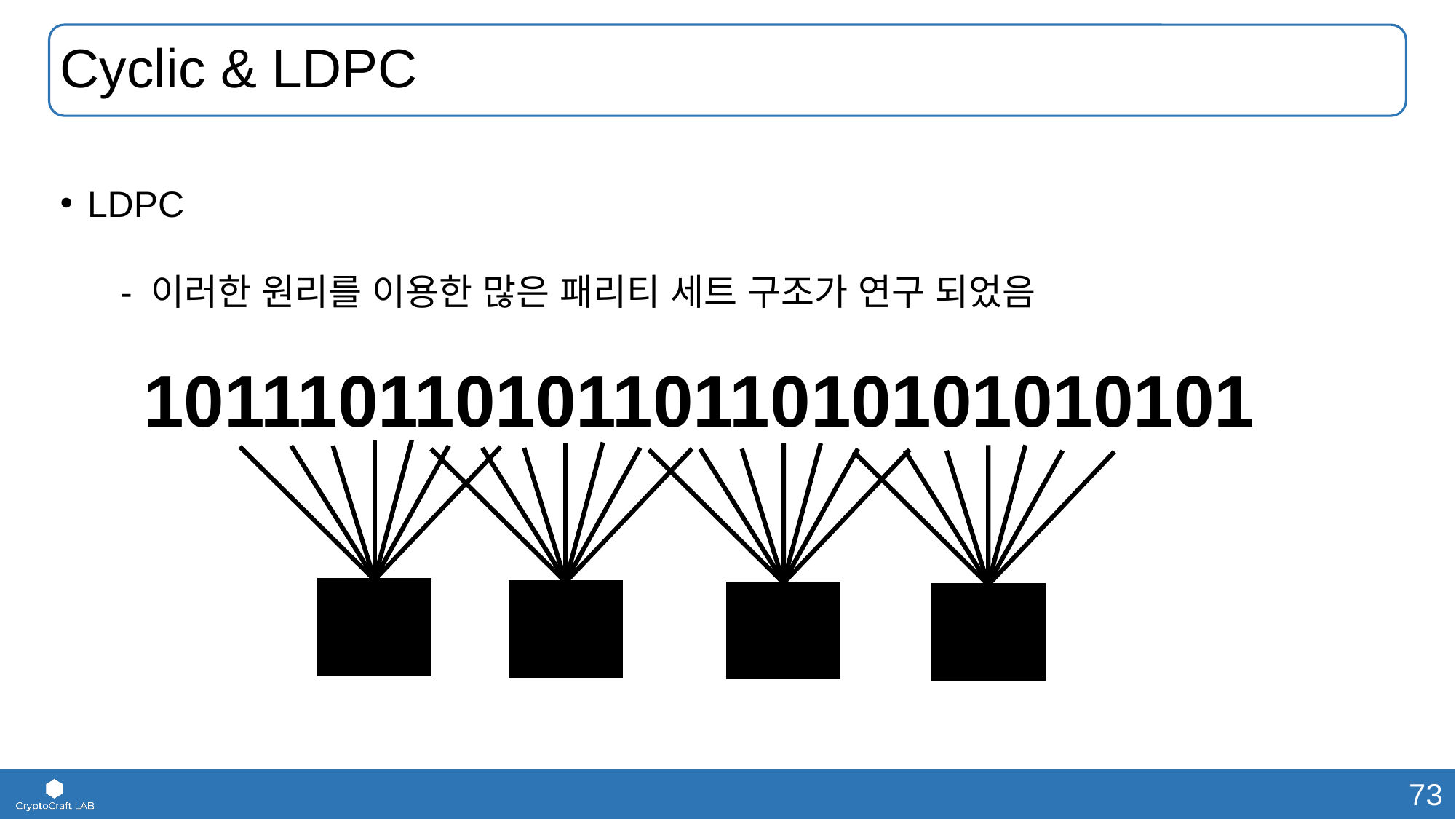

# Cyclic & LDPC
LDPC
- 이러한 원리를 이용한 많은 패리티 세트 구조가 연구 되었음
1011101101011011010101010101